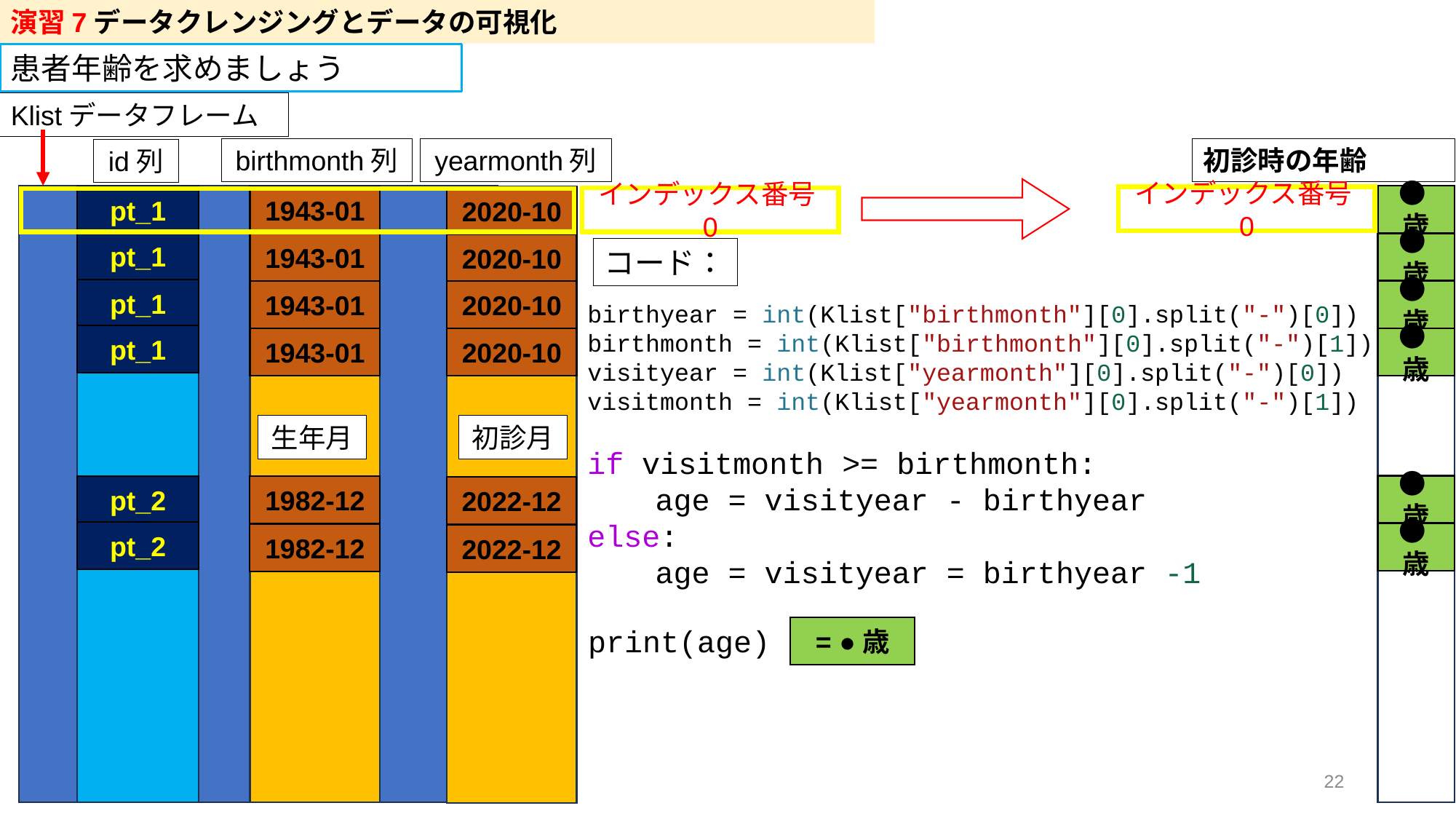

演習7データクレンジングとデータの可視化
患者年齢を求めましょう
Klistデータフレーム
birthmonth列
yearmonth列
初診時の年齢
id列

●歳

pt_1
1943-01

2020-10
インデックス番号0
インデックス番号0

pt_1
●歳
1943-01
2020-10
コード：
pt_1
1943-01
●歳
2020-10
birthyear = int(Klist["birthmonth"][0].split("-")[0])
birthmonth = int(Klist["birthmonth"][0].split("-")[1])
visityear = int(Klist["yearmonth"][0].split("-")[0])
visitmonth = int(Klist["yearmonth"][0].split("-")[1])
if visitmonth >= birthmonth:
　　age = visityear - birthyear
else:
　　age = visityear = birthyear -1
pt_1
1943-01
2020-10
●歳
生年月
初診月
●歳
pt_2
1982-12
2022-12
pt_2
●歳
1982-12
2022-12
print(age)
= ●歳
22